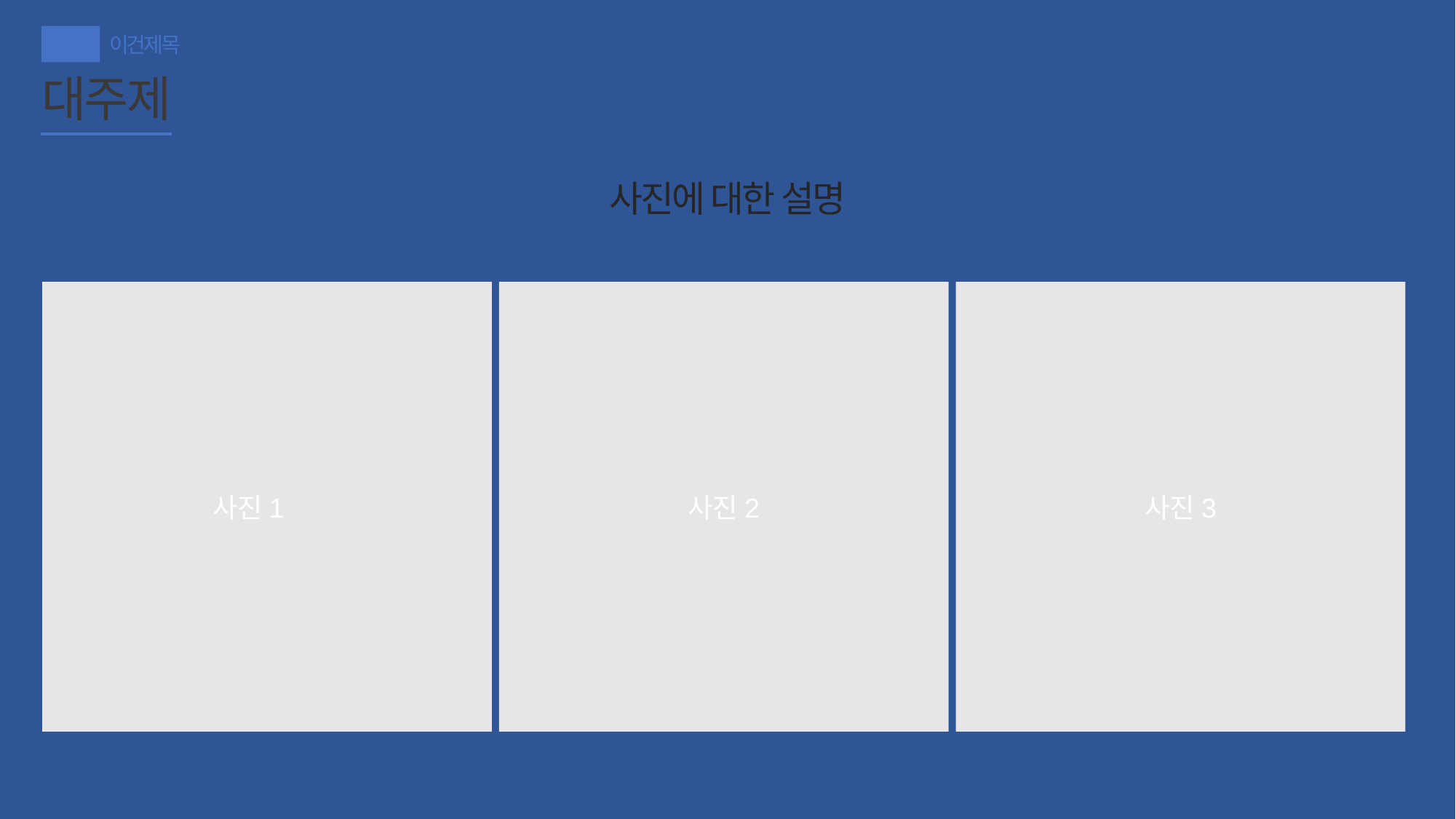

팀명
이건제목
대주제
사진에 대한 설명
사진1
사진2
사진3